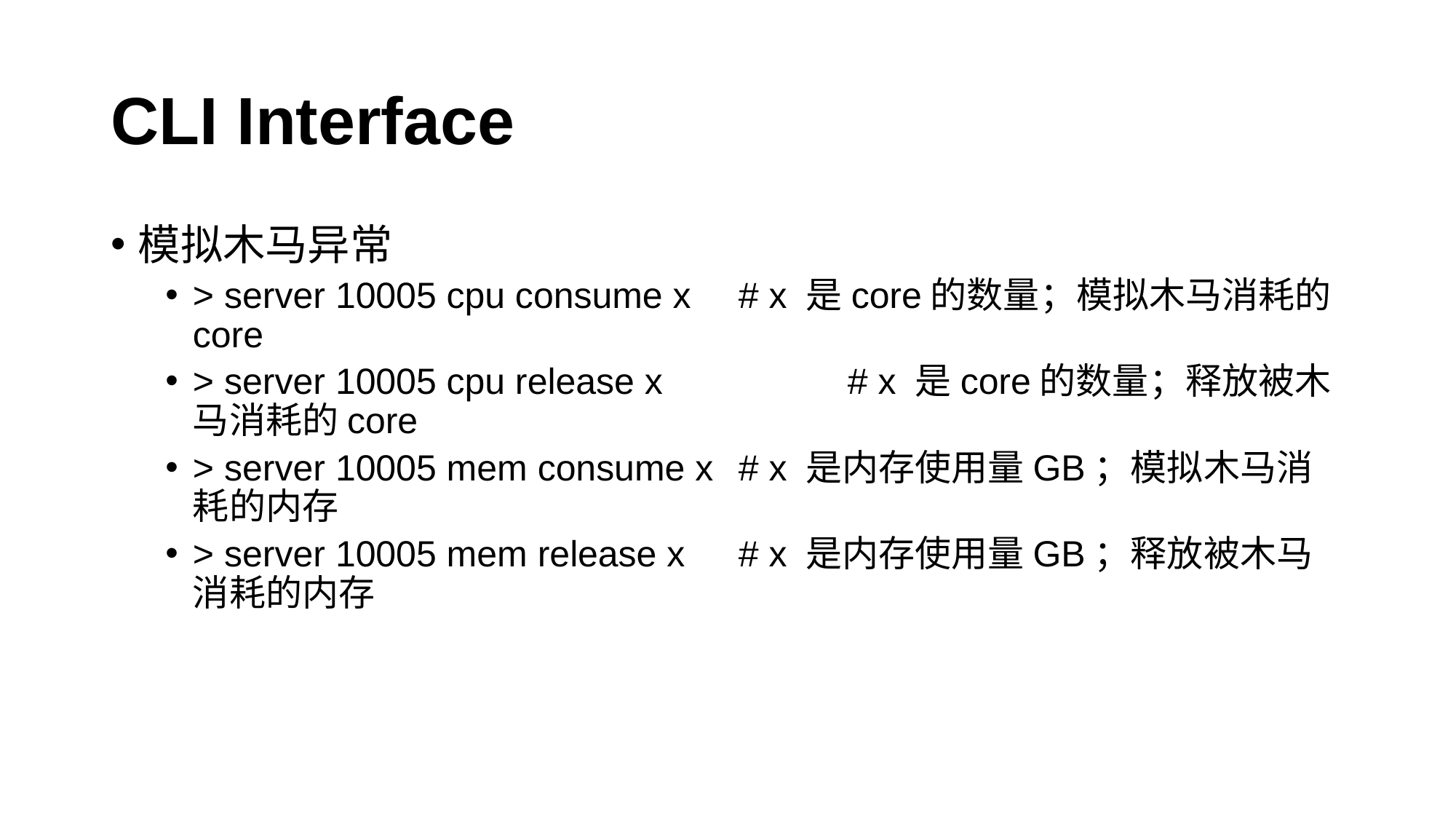

# CLI Interface
模拟木马异常
> server 10005 cpu consume x	# x 是core的数量；模拟木马消耗的core
> server 10005 cpu release x		# x 是core的数量；释放被木马消耗的core
> server 10005 mem consume x	# x 是内存使用量GB；模拟木马消耗的内存
> server 10005 mem release x	# x 是内存使用量GB；释放被木马消耗的内存